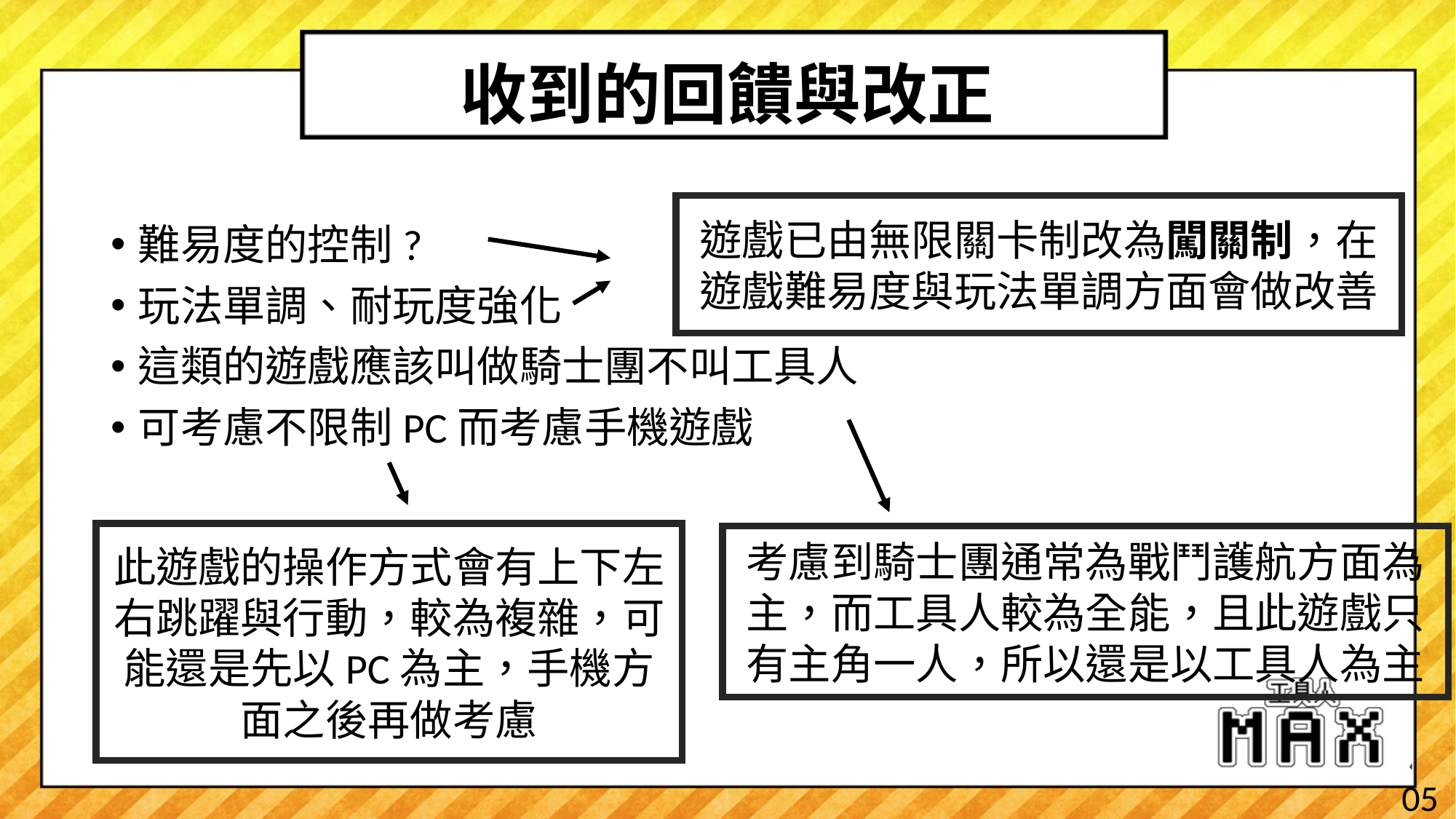

# 收到的回饋與改正
遊戲已由無限關卡制改為闖關制，在遊戲難易度與玩法單調方面會做改善
難易度的控制?
玩法單調、耐玩度強化
這類的遊戲應該叫做騎士團不叫工具人
可考慮不限制PC而考慮手機遊戲

此遊戲的操作方式會有上下左右跳躍與行動，較為複雜，可能還是先以PC為主，手機方面之後再做考慮
考慮到騎士團通常為戰鬥護航方面為主，而工具人較為全能，且此遊戲只有主角一人，所以還是以工具人為主
05